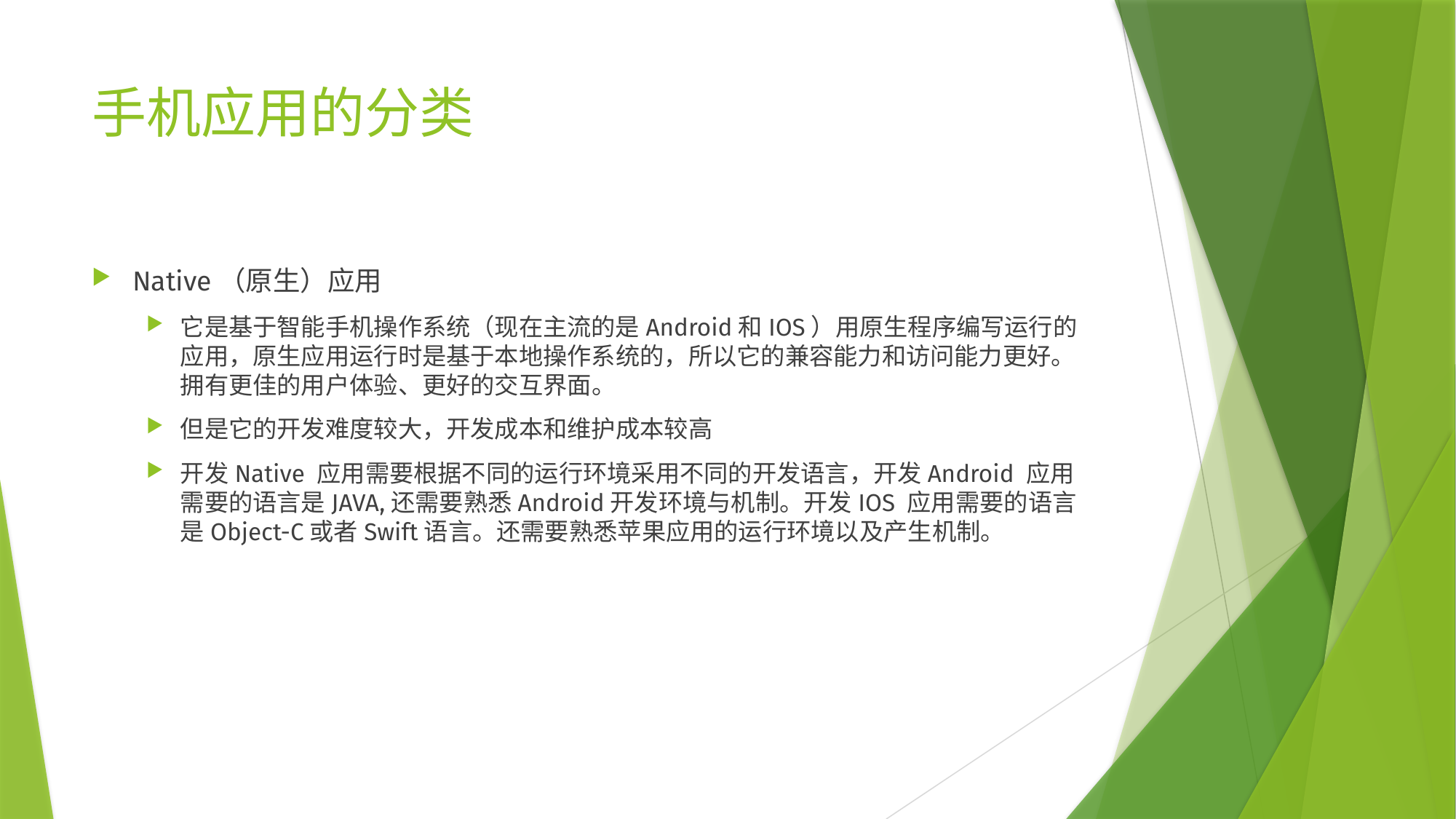

# 手机应用的分类
Native（原生）应用
它是基于智能手机操作系统（现在主流的是Android和IOS）用原生程序编写运行的应用，原生应用运行时是基于本地操作系统的，所以它的兼容能力和访问能力更好。拥有更佳的用户体验、更好的交互界面。
但是它的开发难度较大，开发成本和维护成本较高
开发Native 应用需要根据不同的运行环境采用不同的开发语言，开发Android 应用需要的语言是JAVA,还需要熟悉Android开发环境与机制。开发IOS 应用需要的语言是Object-C或者Swift语言。还需要熟悉苹果应用的运行环境以及产生机制。